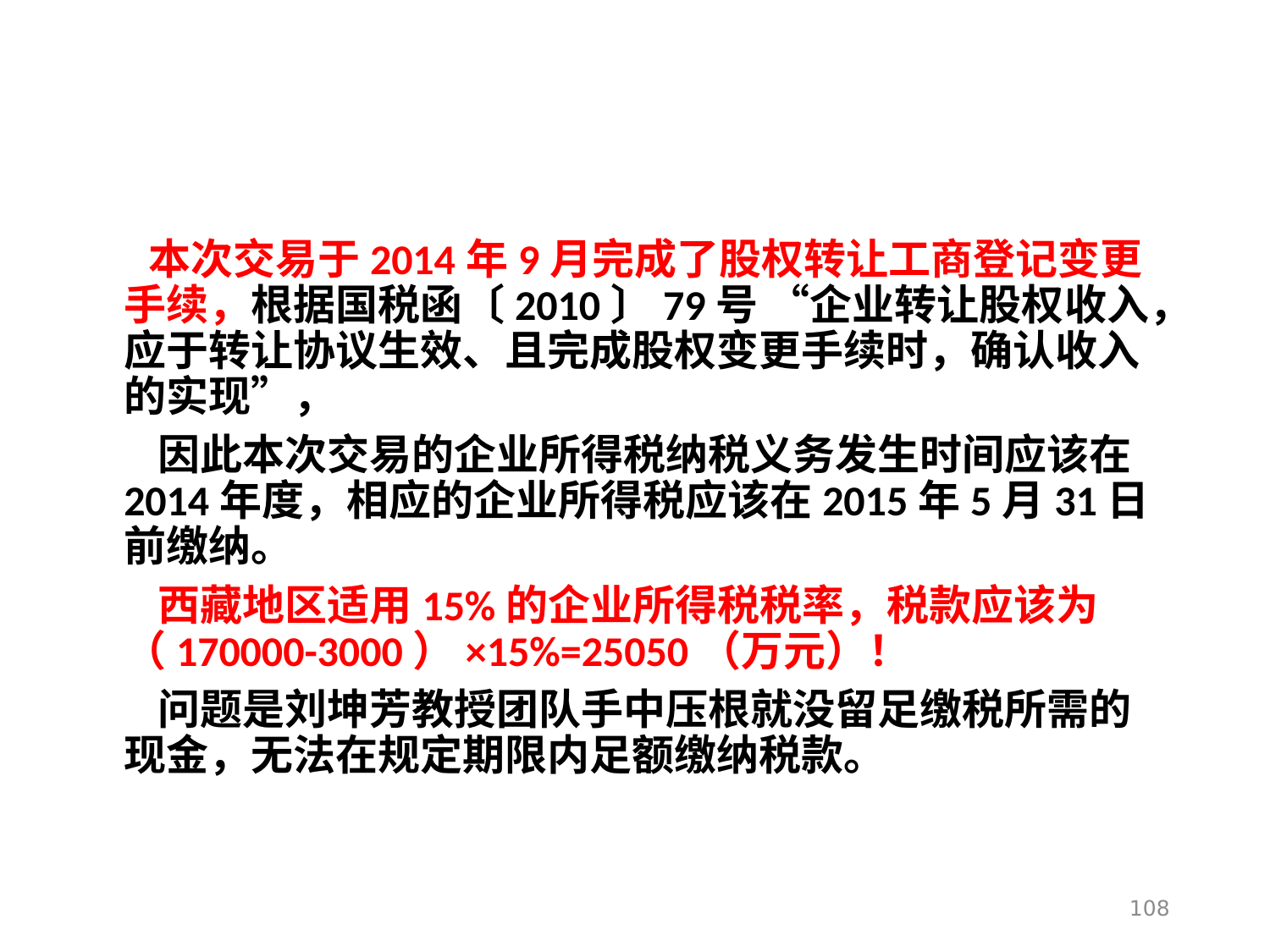

#
    本次交易于2014年9月完成了股权转让工商登记变更手续，根据国税函〔2010〕79号 “企业转让股权收入，应于转让协议生效、且完成股权变更手续时，确认收入的实现”，
     因此本次交易的企业所得税纳税义务发生时间应该在2014年度，相应的企业所得税应该在2015年5月31日前缴纳。
     西藏地区适用15%的企业所得税税率，税款应该为（170000-3000）×15%=25050（万元）！
     问题是刘坤芳教授团队手中压根就没留足缴税所需的现金，无法在规定期限内足额缴纳税款。

108